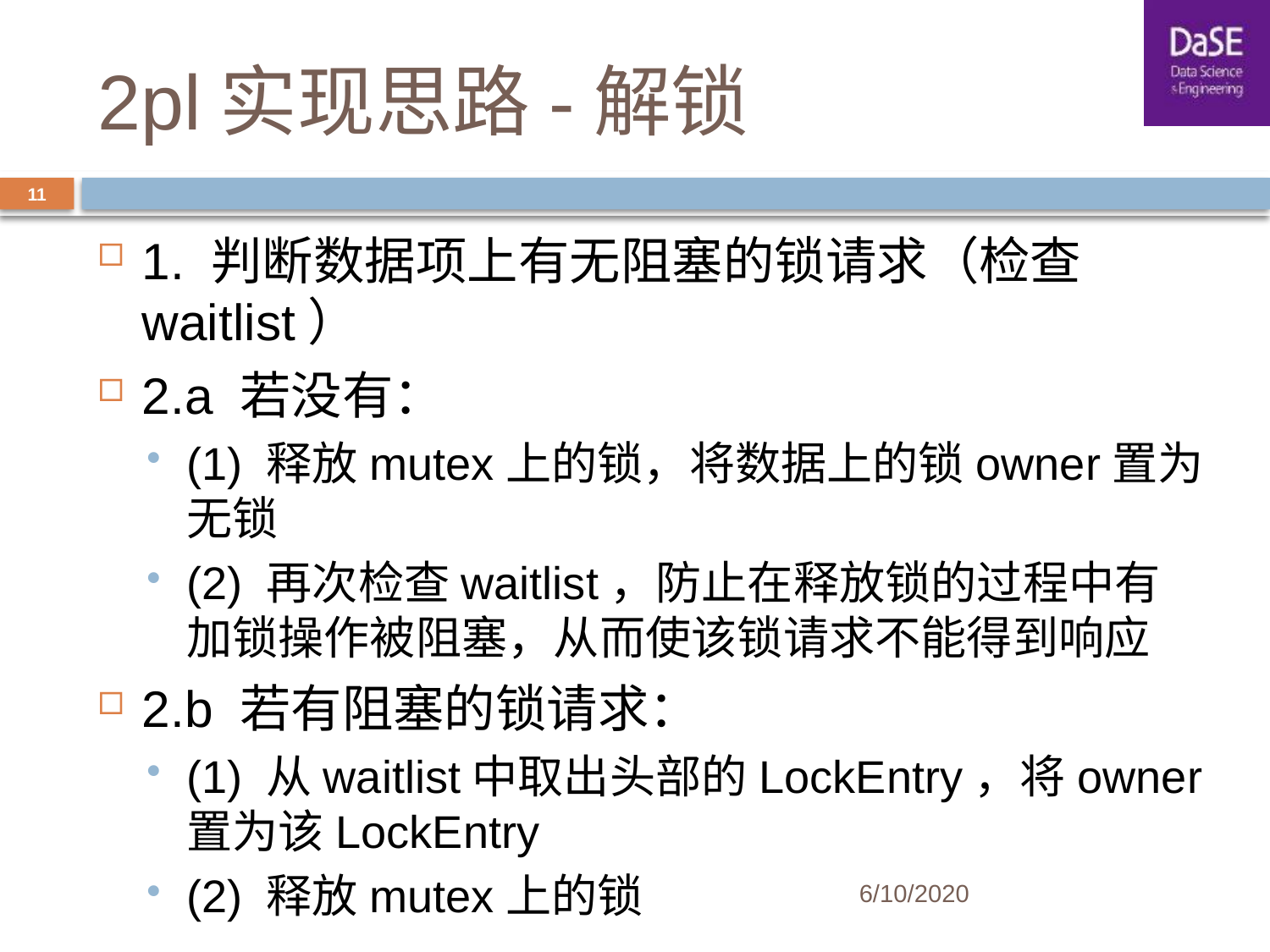

# 2pl实现思路-解锁
11
1. 判断数据项上有无阻塞的锁请求（检查waitlist）
2.a 若没有：
(1) 释放mutex上的锁，将数据上的锁owner置为无锁
(2) 再次检查waitlist，防止在释放锁的过程中有加锁操作被阻塞，从而使该锁请求不能得到响应
2.b 若有阻塞的锁请求：
(1) 从waitlist中取出头部的LockEntry，将owner置为该LockEntry
(2) 释放mutex上的锁
6/10/2020